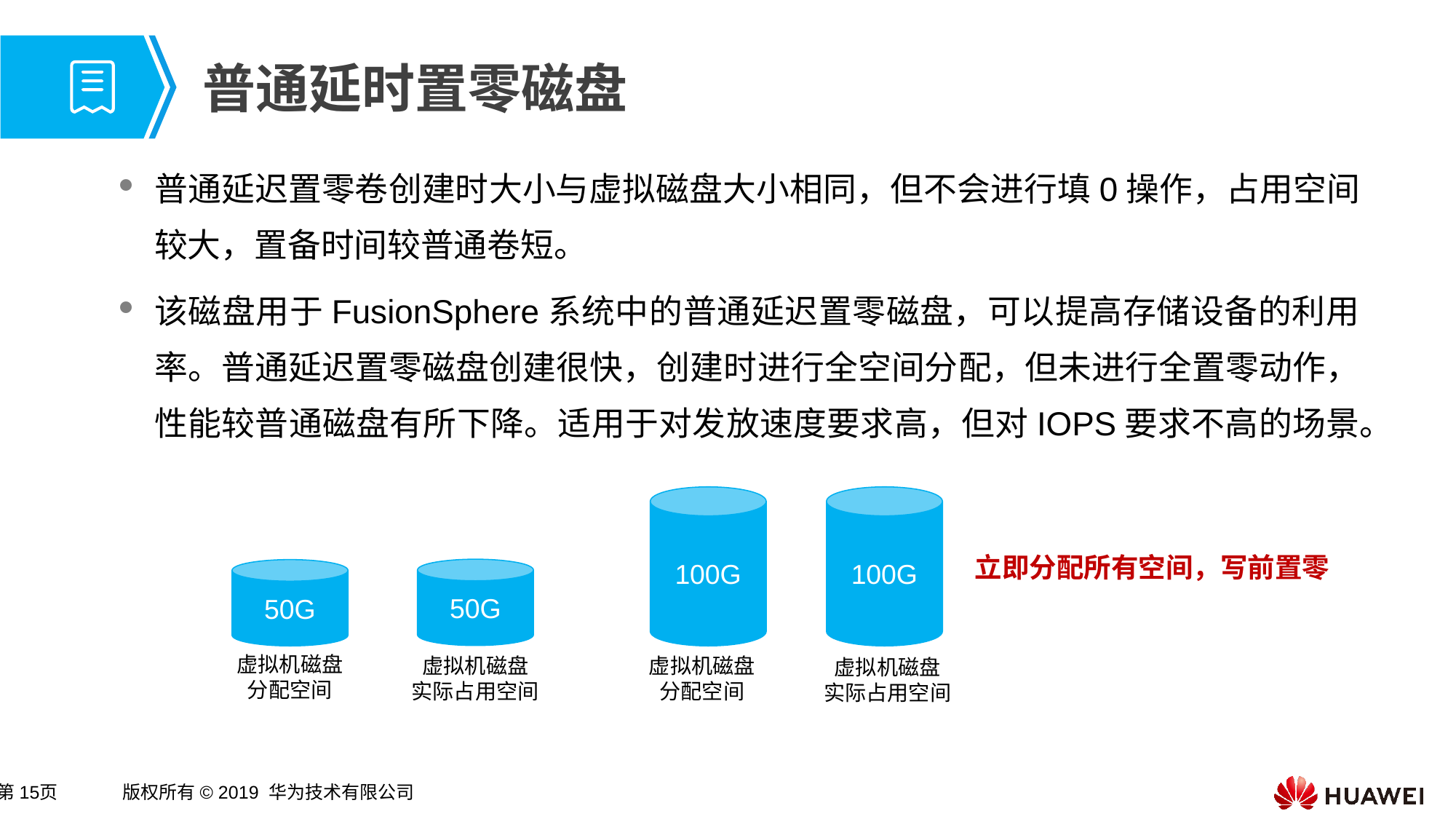

# 普通延时置零磁盘
普通延迟置零卷创建时大小与虚拟磁盘大小相同，但不会进行填0操作，占用空间较大，置备时间较普通卷短。
该磁盘用于FusionSphere系统中的普通延迟置零磁盘，可以提高存储设备的利用率。普通延迟置零磁盘创建很快，创建时进行全空间分配，但未进行全置零动作，性能较普通磁盘有所下降。适用于对发放速度要求高，但对IOPS要求不高的场景。
100G
100G
立即分配所有空间，写前置零
50G
50G
虚拟机磁盘
分配空间
虚拟机磁盘
实际占用空间
虚拟机磁盘
分配空间
虚拟机磁盘
实际占用空间